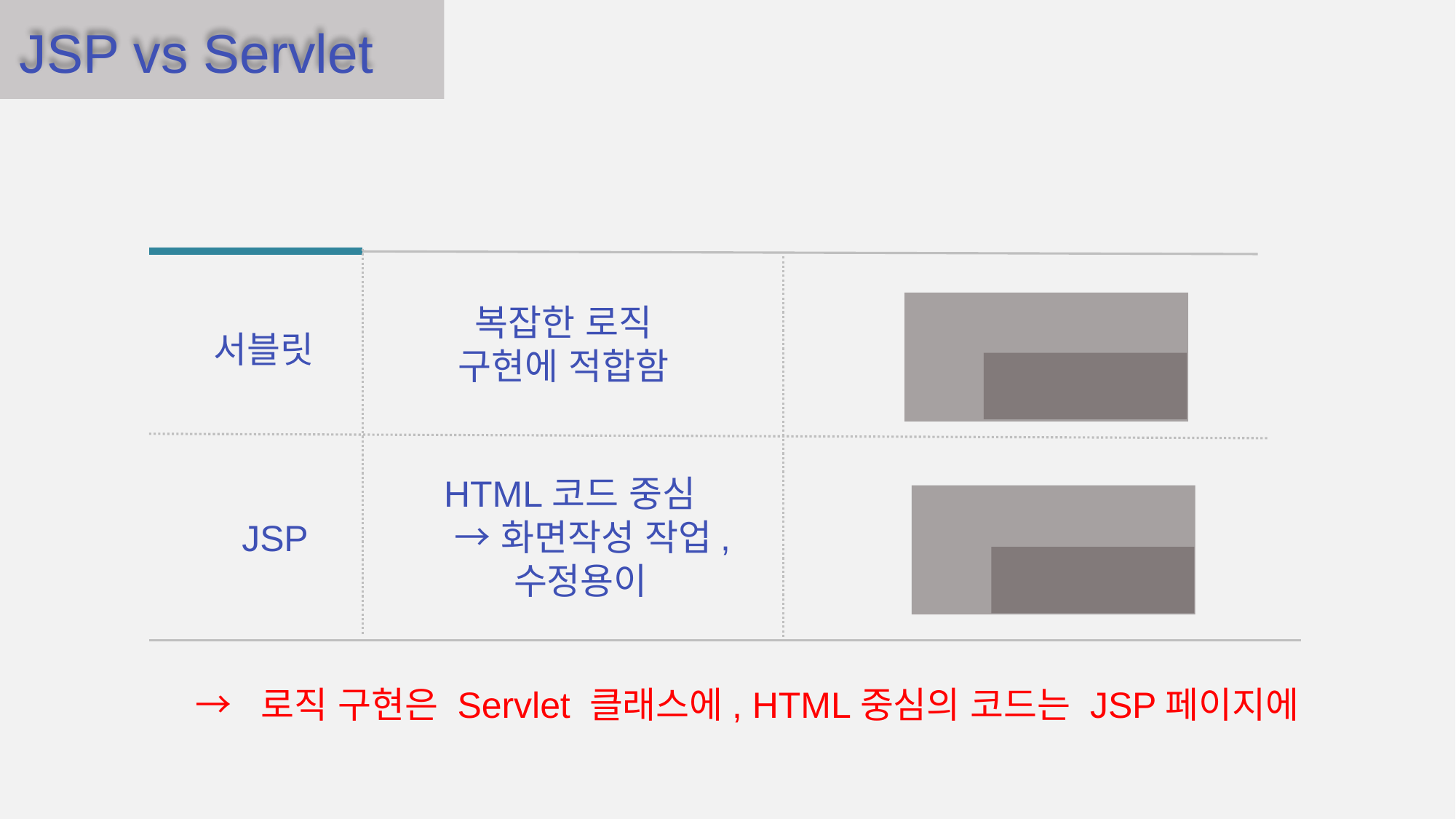

JSP vs Servlet

복잡한 로직
구현에 적합함
Java 코드
서블릿

HTML 코드
HTML코드 중심
 → 화면작성 작업,
      수정용이

HTML 코드
JSP

Java 코드
→  로직 구현은 Servlet 클래스에, HTML중심의 코드는 JSP페이지에